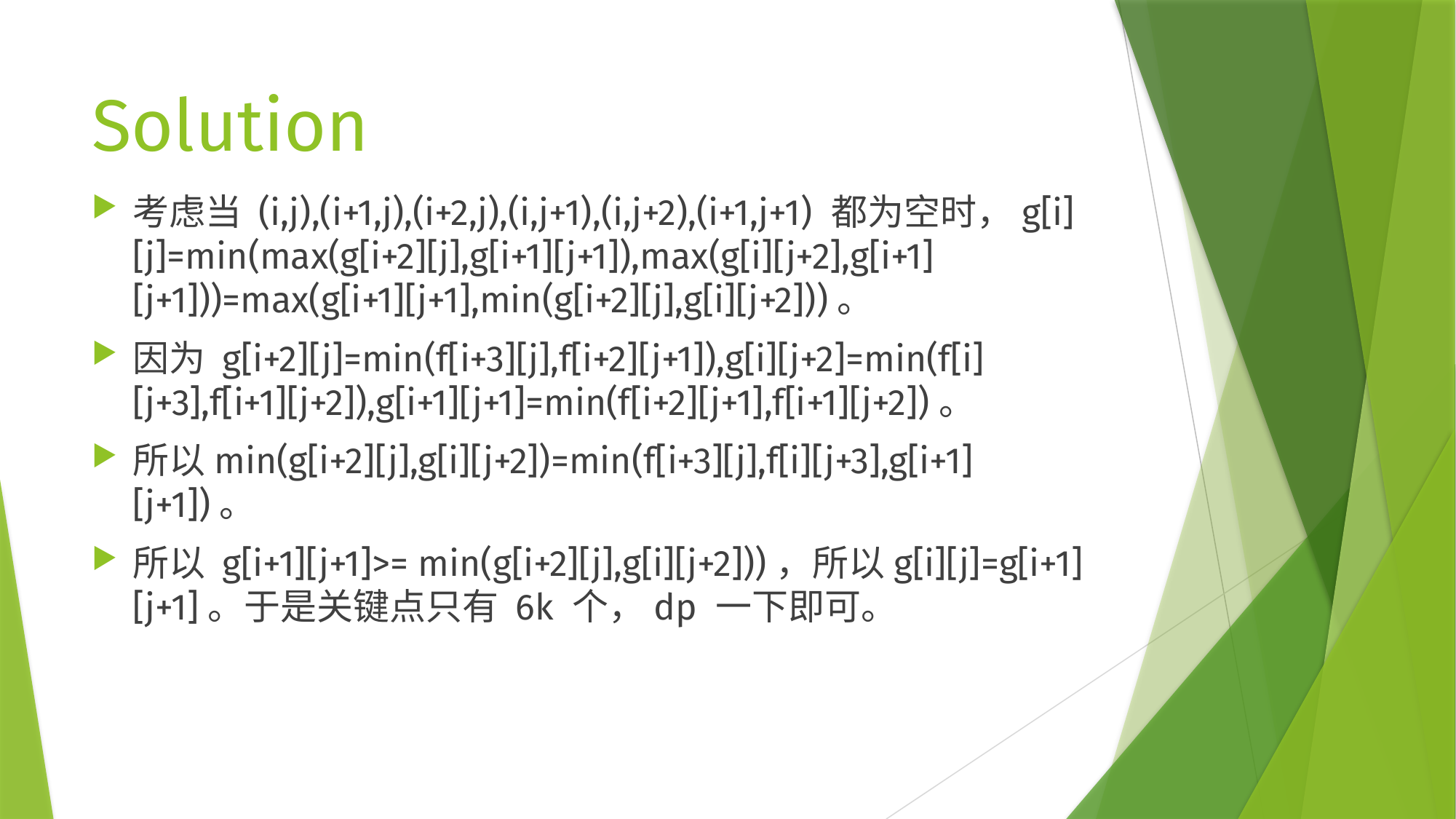

# Solution
考虑当 (i,j),(i+1,j),(i+2,j),(i,j+1),(i,j+2),(i+1,j+1) 都为空时，g[i][j]=min(max(g[i+2][j],g[i+1][j+1]),max(g[i][j+2],g[i+1][j+1]))=max(g[i+1][j+1],min(g[i+2][j],g[i][j+2]))。
因为 g[i+2][j]=min(f[i+3][j],f[i+2][j+1]),g[i][j+2]=min(f[i][j+3],f[i+1][j+2]),g[i+1][j+1]=min(f[i+2][j+1],f[i+1][j+2])。
所以min(g[i+2][j],g[i][j+2])=min(f[i+3][j],f[i][j+3],g[i+1][j+1])。
所以 g[i+1][j+1]>= min(g[i+2][j],g[i][j+2]))，所以g[i][j]=g[i+1][j+1]。于是关键点只有 6k 个，dp 一下即可。